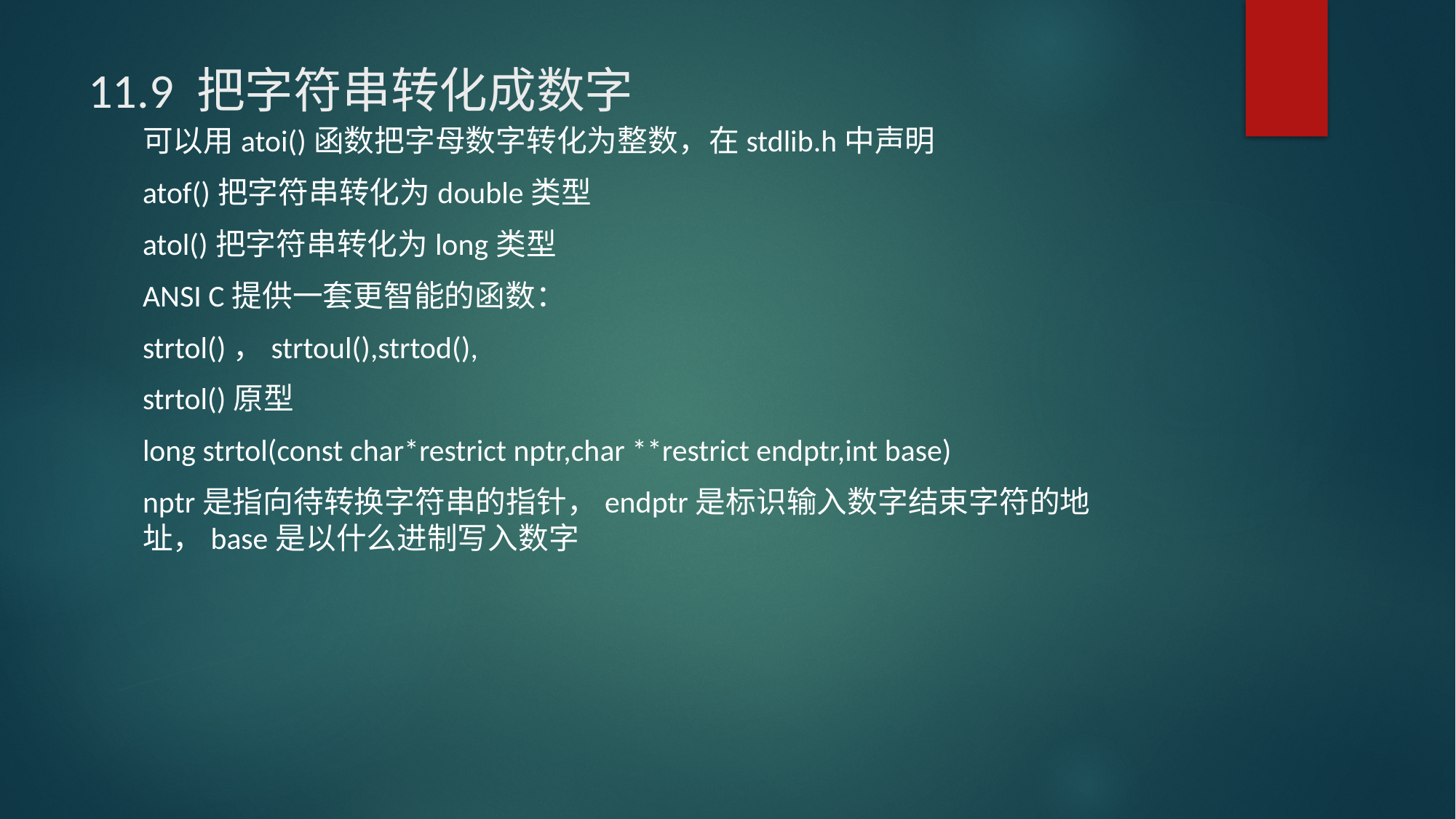

# 11.9 把字符串转化成数字
可以用atoi()函数把字母数字转化为整数，在stdlib.h中声明
atof()把字符串转化为double类型
atol()把字符串转化为long类型
ANSI C提供一套更智能的函数：
strtol()，strtoul(),strtod(),
strtol()原型
long strtol(const char*restrict nptr,char **restrict endptr,int base)
nptr是指向待转换字符串的指针，endptr是标识输入数字结束字符的地址，base是以什么进制写入数字